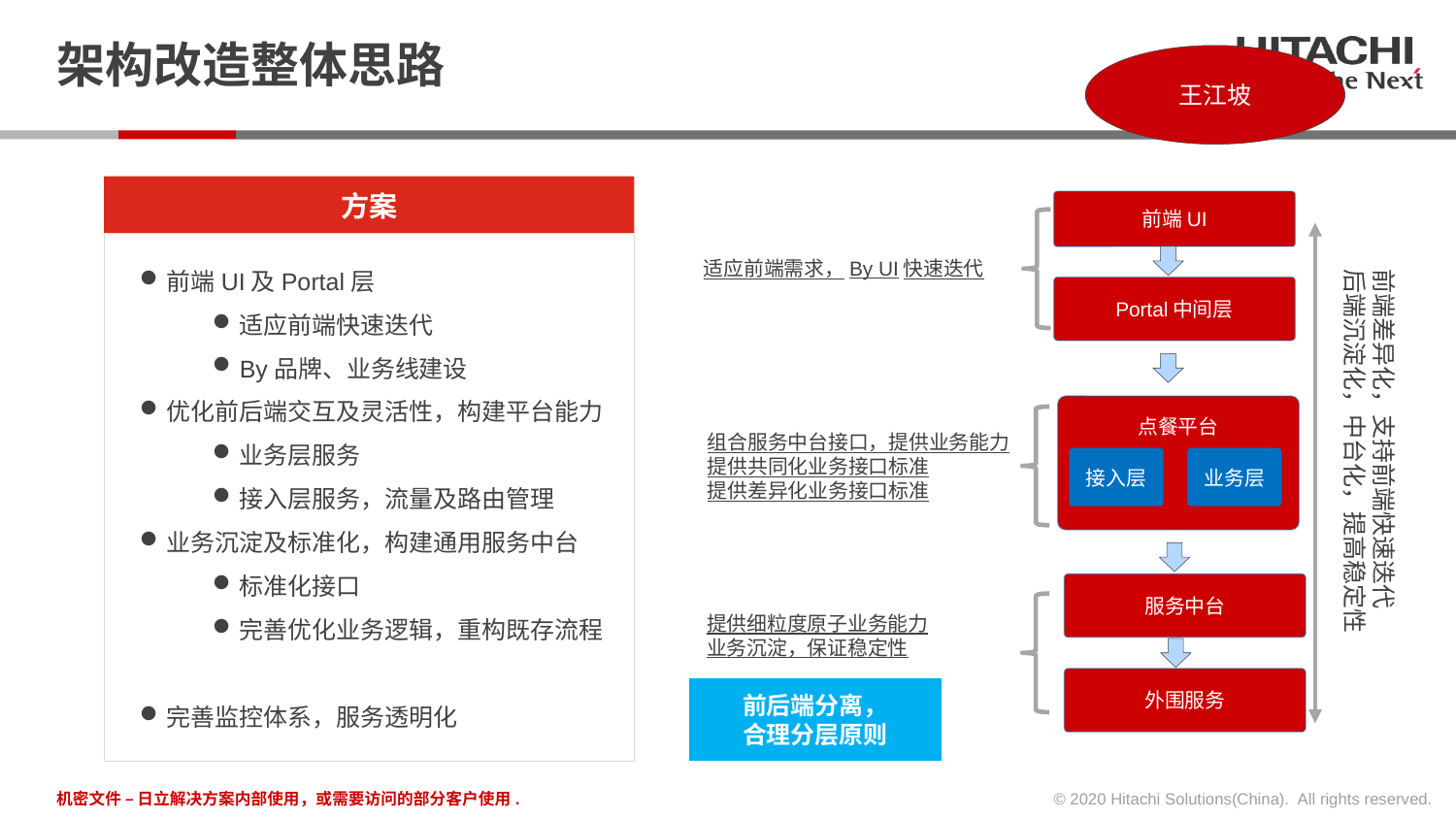

# 架构改造整体思路
王江坡
方案
前端UI

前端UI及Portal层
适应前端快速迭代
By品牌、业务线建设
优化前后端交互及灵活性，构建平台能力
业务层服务
接入层服务，流量及路由管理
业务沉淀及标准化，构建通用服务中台
标准化接口
完善优化业务逻辑，重构既存流程

完善监控体系，服务透明化

适应前端需求，By UI快速迭代
前端差异化，支持前端快速迭代
后端沉淀化，中台化，提高稳定性
Portal中间层

点餐平台

组合服务中台接口，提供业务能力
提供共同化业务接口标准
提供差异化业务接口标准
业务层
接入层

服务中台

提供细粒度原子业务能力
业务沉淀，保证稳定性

外围服务
前后端分离，
合理分层原则